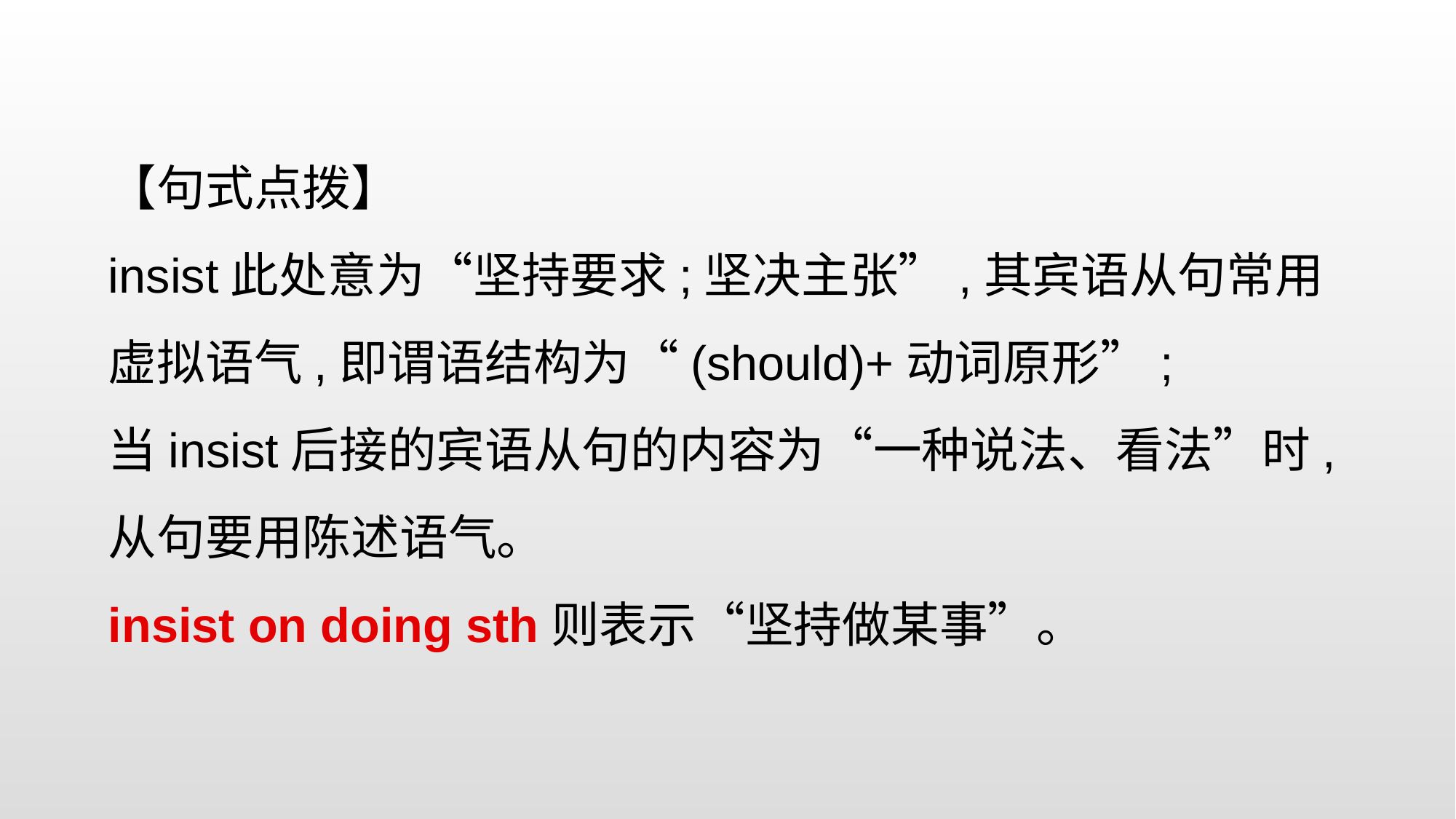

【句式点拨】
insist此处意为“坚持要求;坚决主张”,其宾语从句常用虚拟语气,即谓语结构为“(should)+动词原形”;
当insist后接的宾语从句的内容为“一种说法、看法”时,从句要用陈述语气。
insist on doing sth则表示“坚持做某事”。